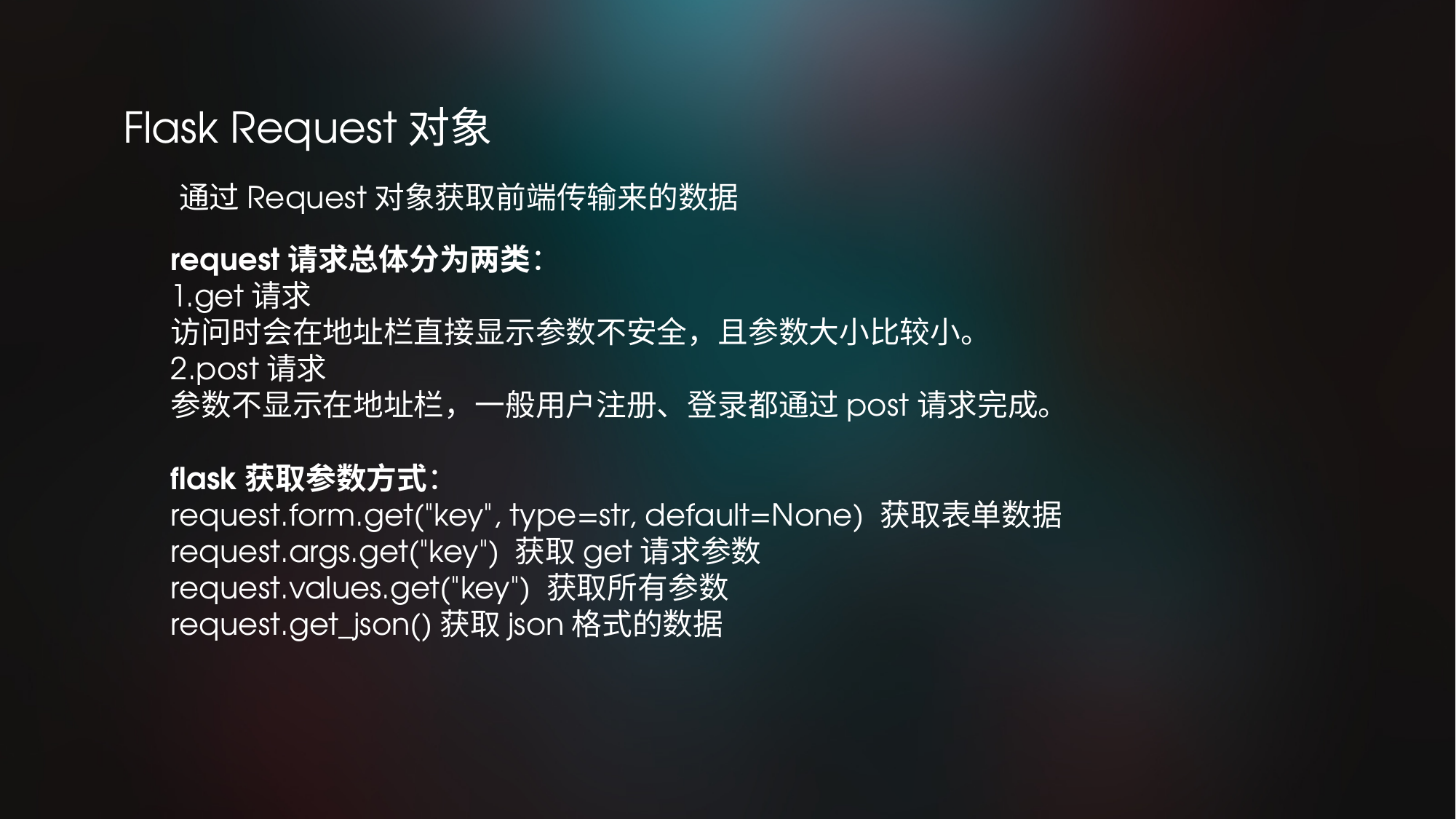

Flask Request对象
通过Request对象获取前端传输来的数据
request请求总体分为两类：
1.get请求
访问时会在地址栏直接显示参数不安全，且参数大小比较小。
2.post请求
参数不显示在地址栏，一般用户注册、登录都通过post请求完成。

flask获取参数方式：
request.form.get("key", type=str, default=None) 获取表单数据
request.args.get("key") 获取get请求参数
request.values.get("key") 获取所有参数
request.get_json()获取json格式的数据